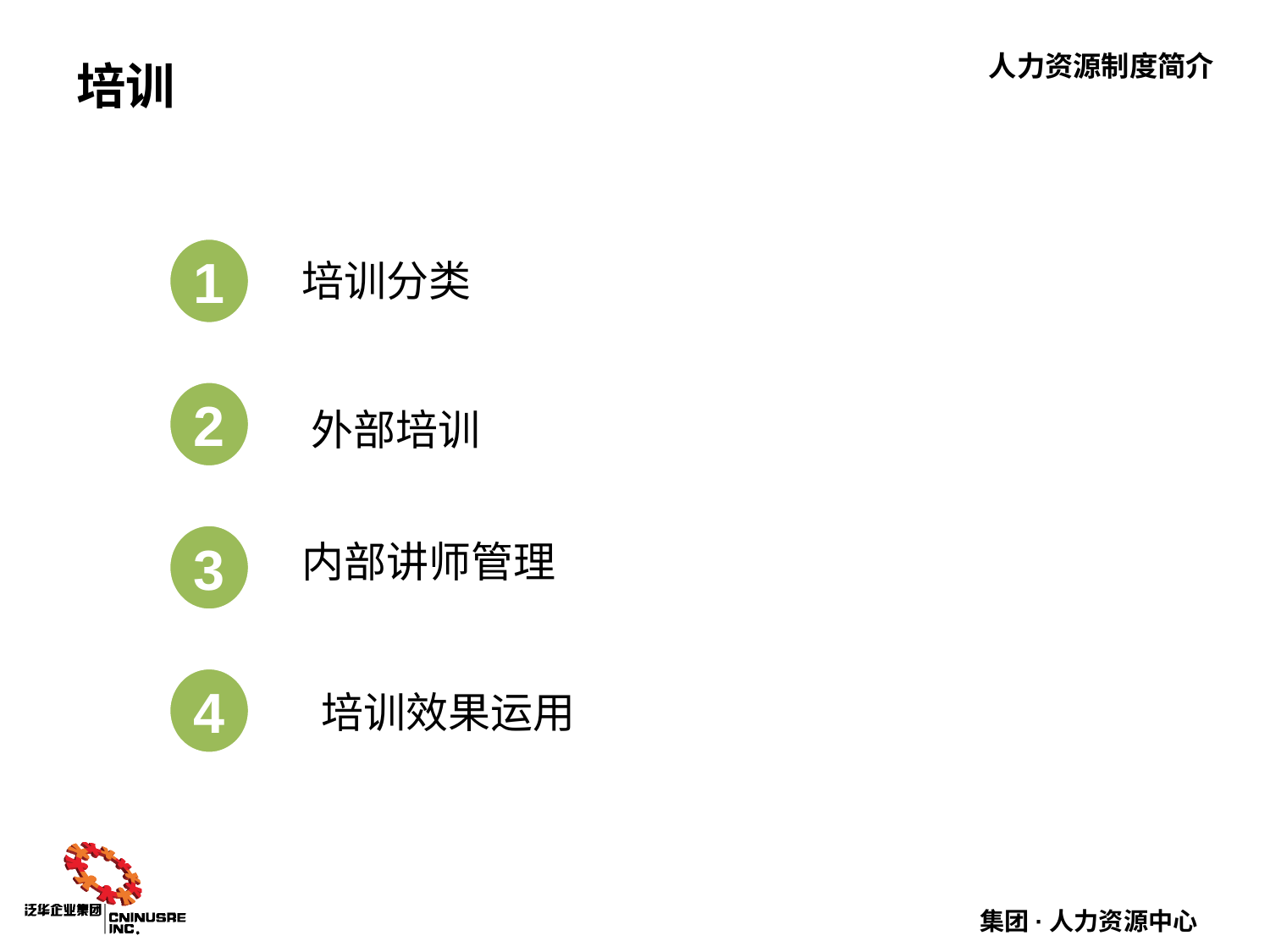

# 培训
1
2
3
4
培训分类
外部培训
内部讲师管理
培训效果运用